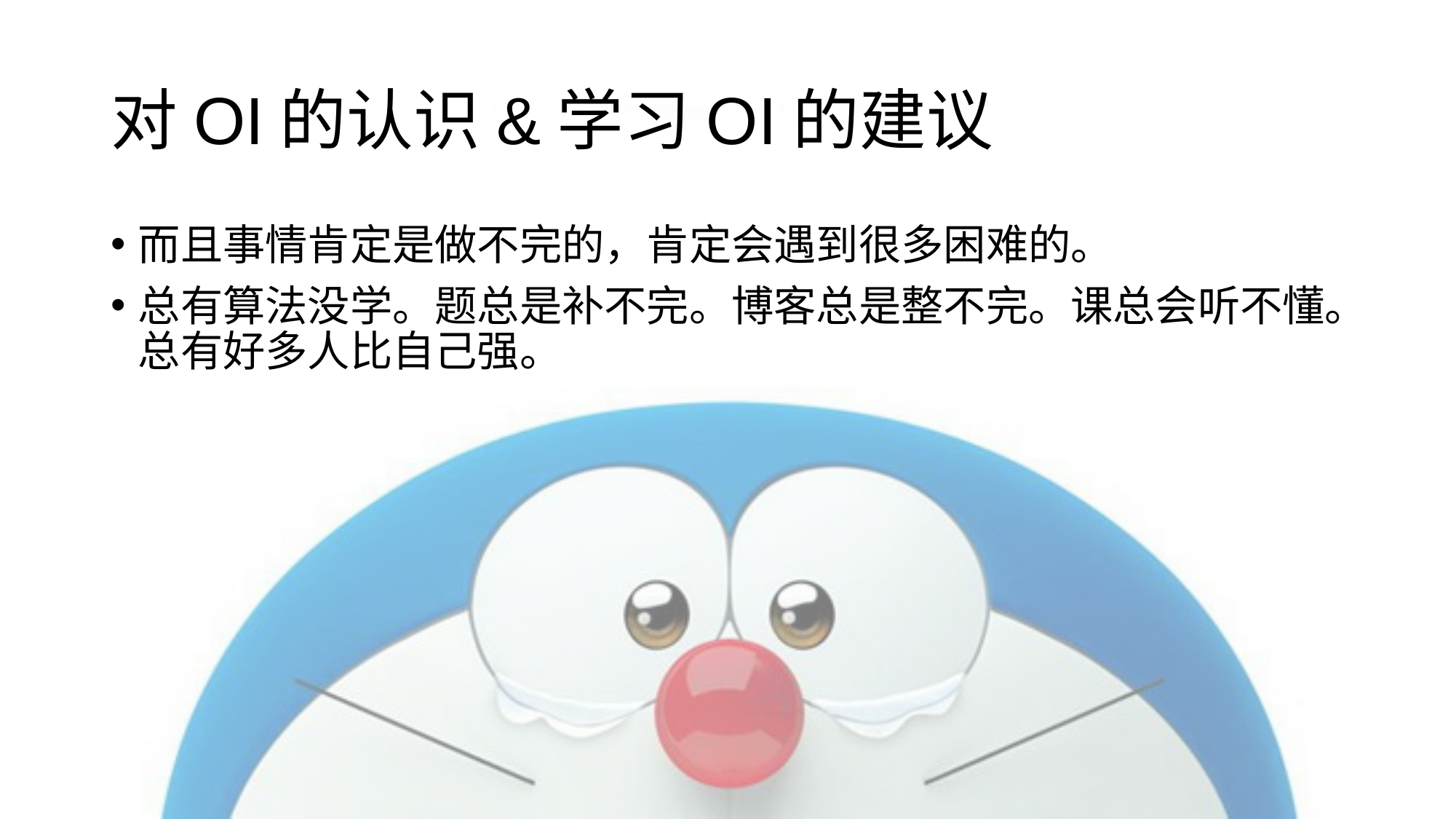

# 对OI的认识&学习OI的建议
而且事情肯定是做不完的，肯定会遇到很多困难的。
总有算法没学。题总是补不完。博客总是整不完。课总会听不懂。总有好多人比自己强。